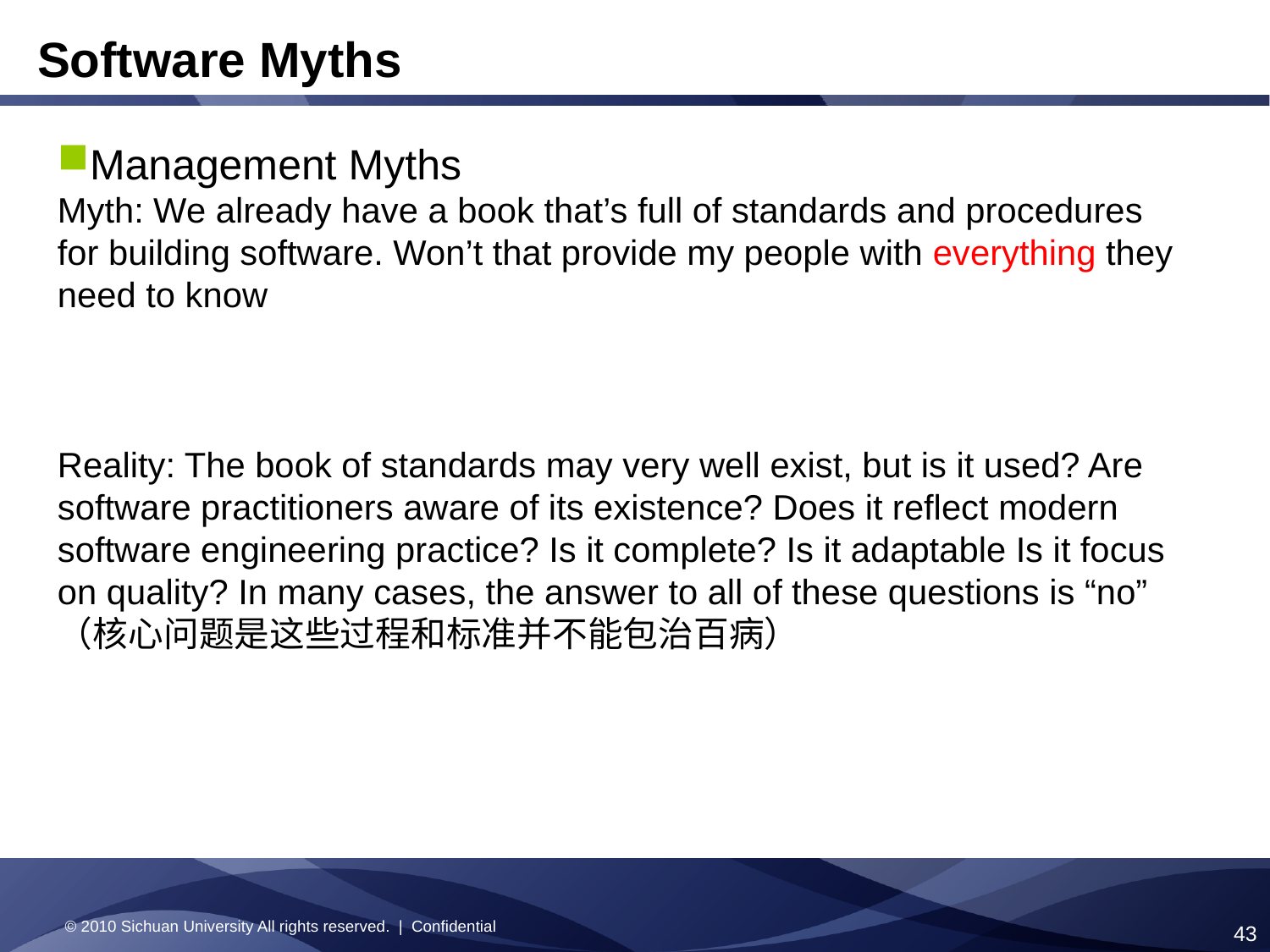

Software Myths
Management Myths
Myth: We already have a book that’s full of standards and procedures for building software. Won’t that provide my people with everything they need to know

Reality: The book of standards may very well exist, but is it used? Are software practitioners aware of its existence? Does it reflect modern software engineering practice? Is it complete? Is it adaptable Is it focus on quality? In many cases, the answer to all of these questions is “no”
（核心问题是这些过程和标准并不能包治百病）

© 2010 Sichuan University All rights reserved.  |  Confidential
43